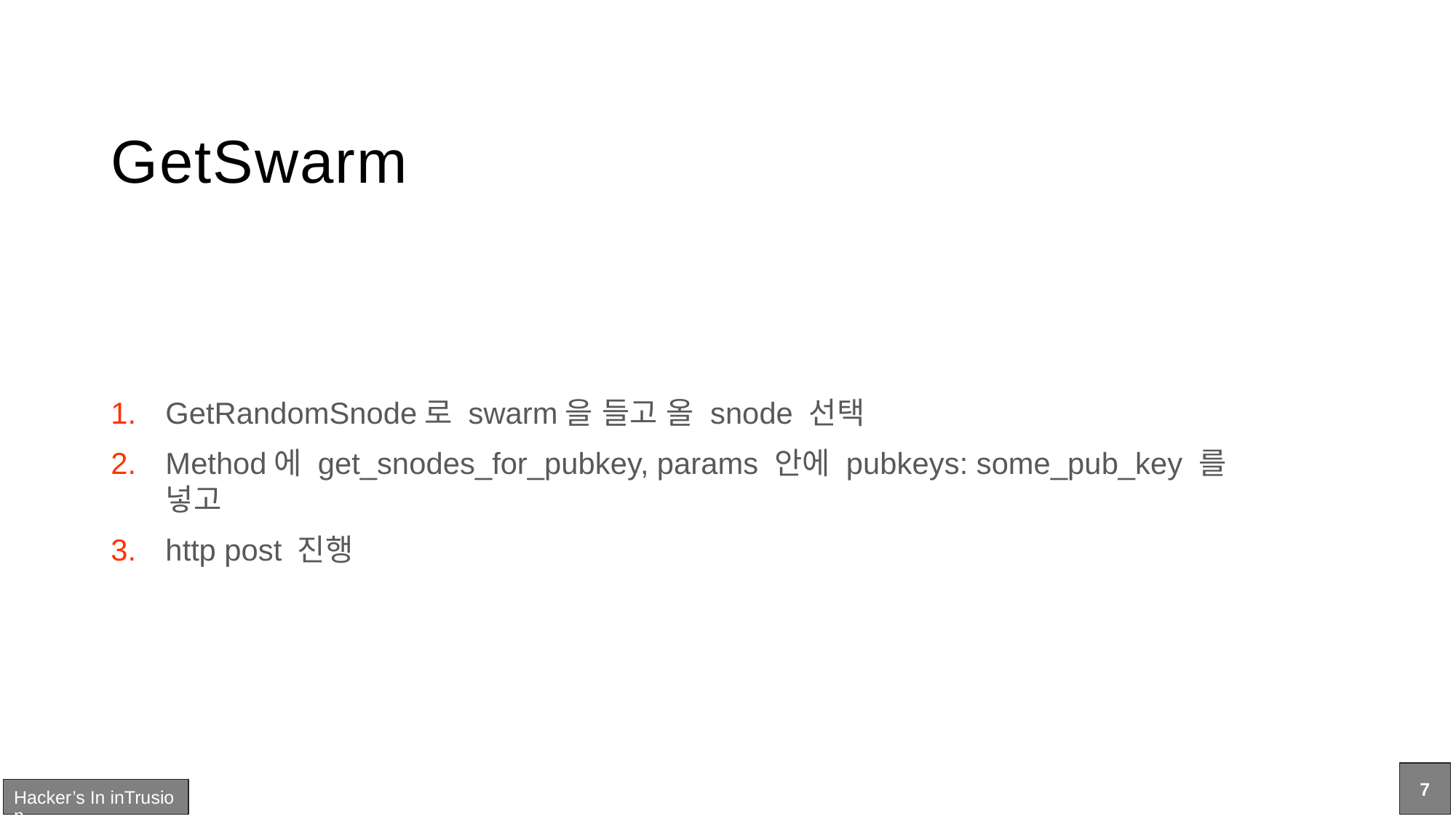

# GetSwarm
GetRandomSnode로 swarm을 들고 올 snode 선택
Method에 get_snodes_for_pubkey, params 안에 pubkeys: some_pub_key 를 넣고
http post 진행
7
Hacker’s In inTrusion